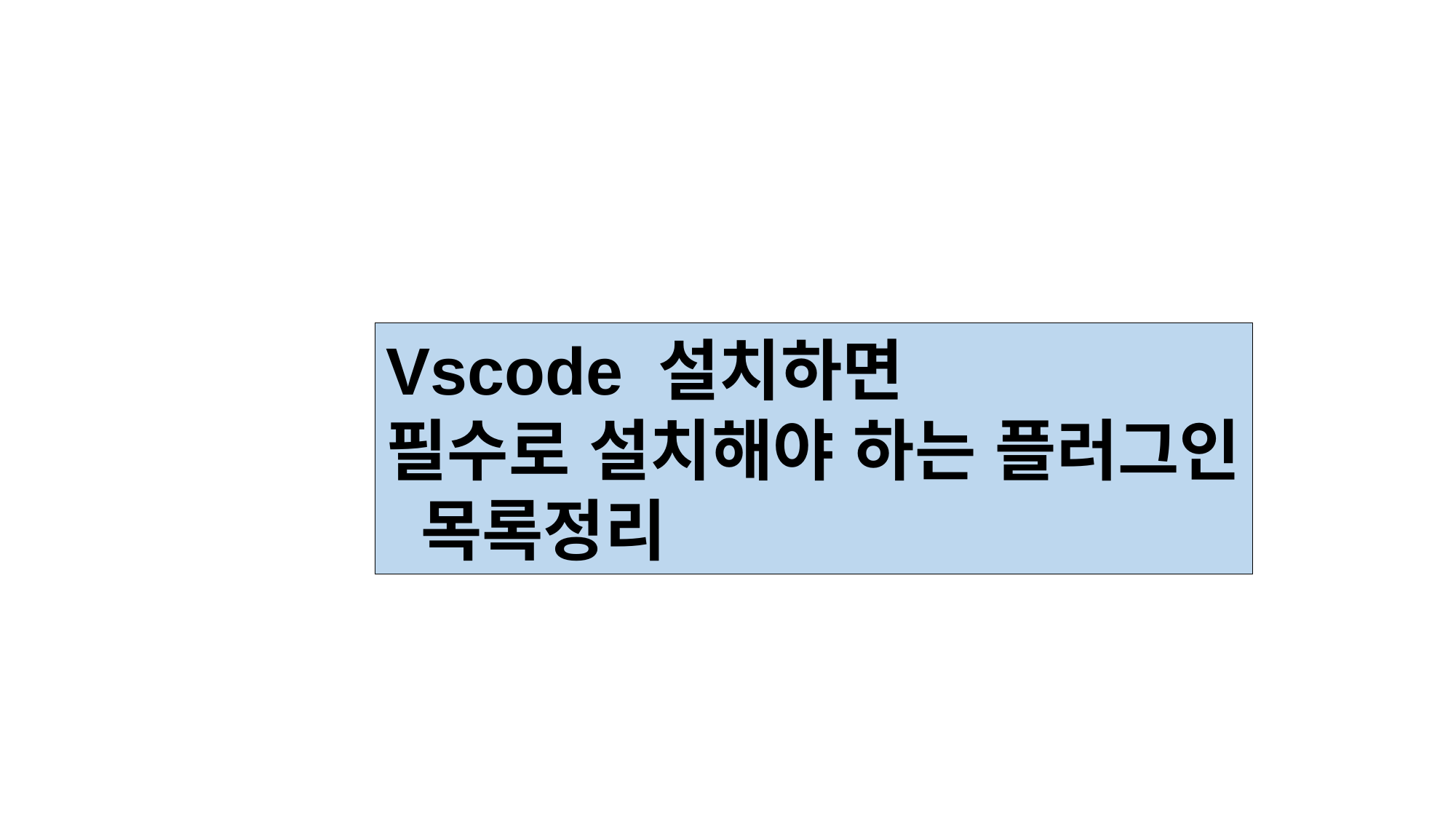

Vscode 설치하면
필수로 설치해야 하는 플러그인
 목록정리